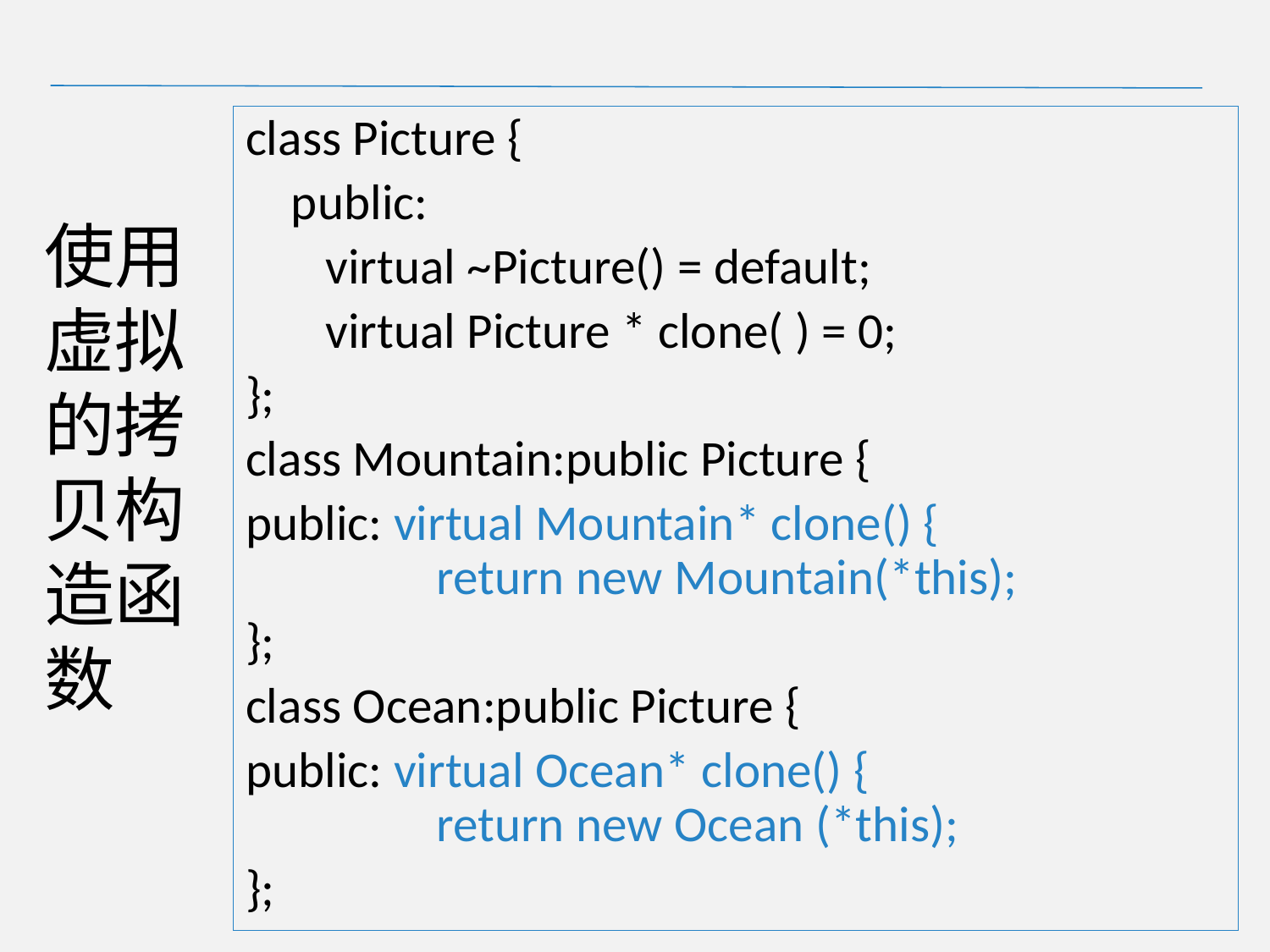

# 使用虚拟的拷贝构造函数
class Picture {
    public:
       virtual ~Picture() = default;
       virtual Picture * clone( ) = 0;
};
class Mountain:public Picture {
public: virtual Mountain* clone() {
             return new Mountain(*this);
};
class Ocean:public Picture {
public: virtual Ocean* clone() {
             return new Ocean (*this);
};